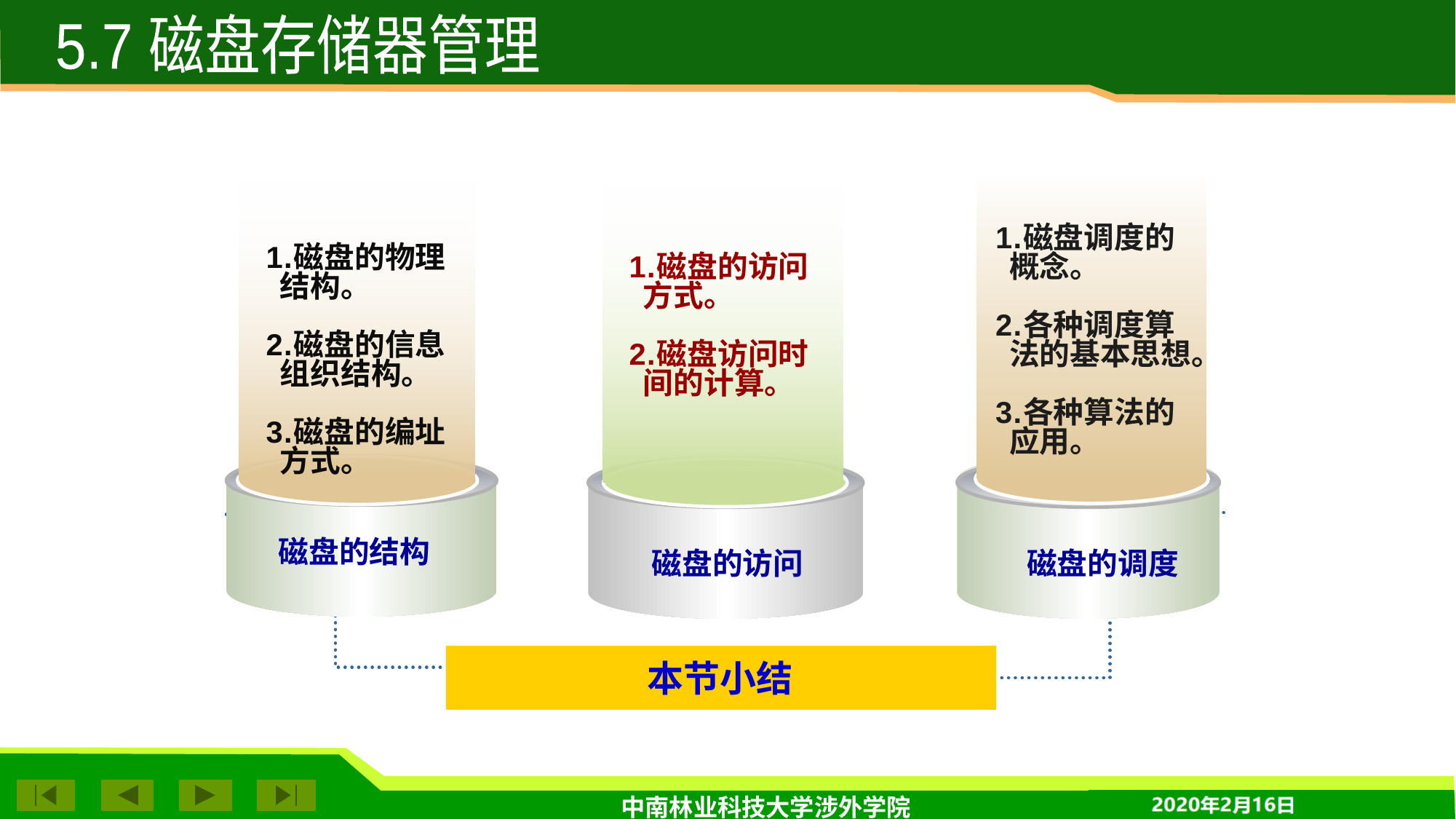

5.7 磁盘存储器管理

磁盘调度的概念。

各种调度算法的基本思想。

各种算法的应用。
磁盘的物理结构。

磁盘的信息组织结构。

磁盘的编址方式。

磁盘的访问方式。

磁盘访问时间的计算。

磁盘的结构
磁盘的访问
磁盘的调度

本节小结